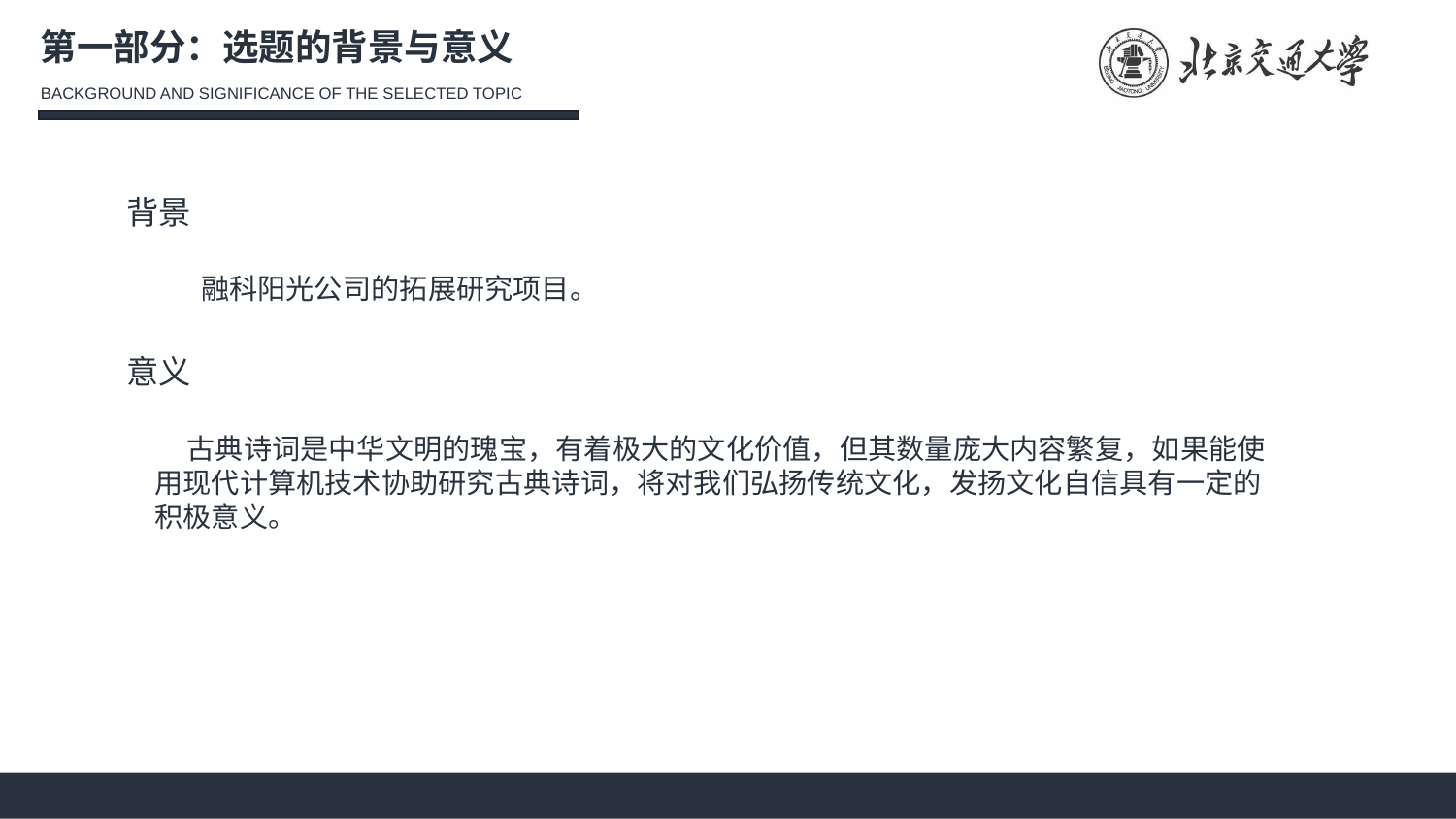

第一部分：选题的背景与意义
BACKGROUND AND SIGNIFICANCE OF THE SELECTED TOPIC
背景
    融科阳光公司的拓展研究项目。
意义
    古典诗词是中华文明的瑰宝，有着极大的文化价值，但其数量庞大内容繁复，如果能使用现代计算机技术协助研究古典诗词，将对我们弘扬传统文化，发扬文化自信具有一定的积极意义。